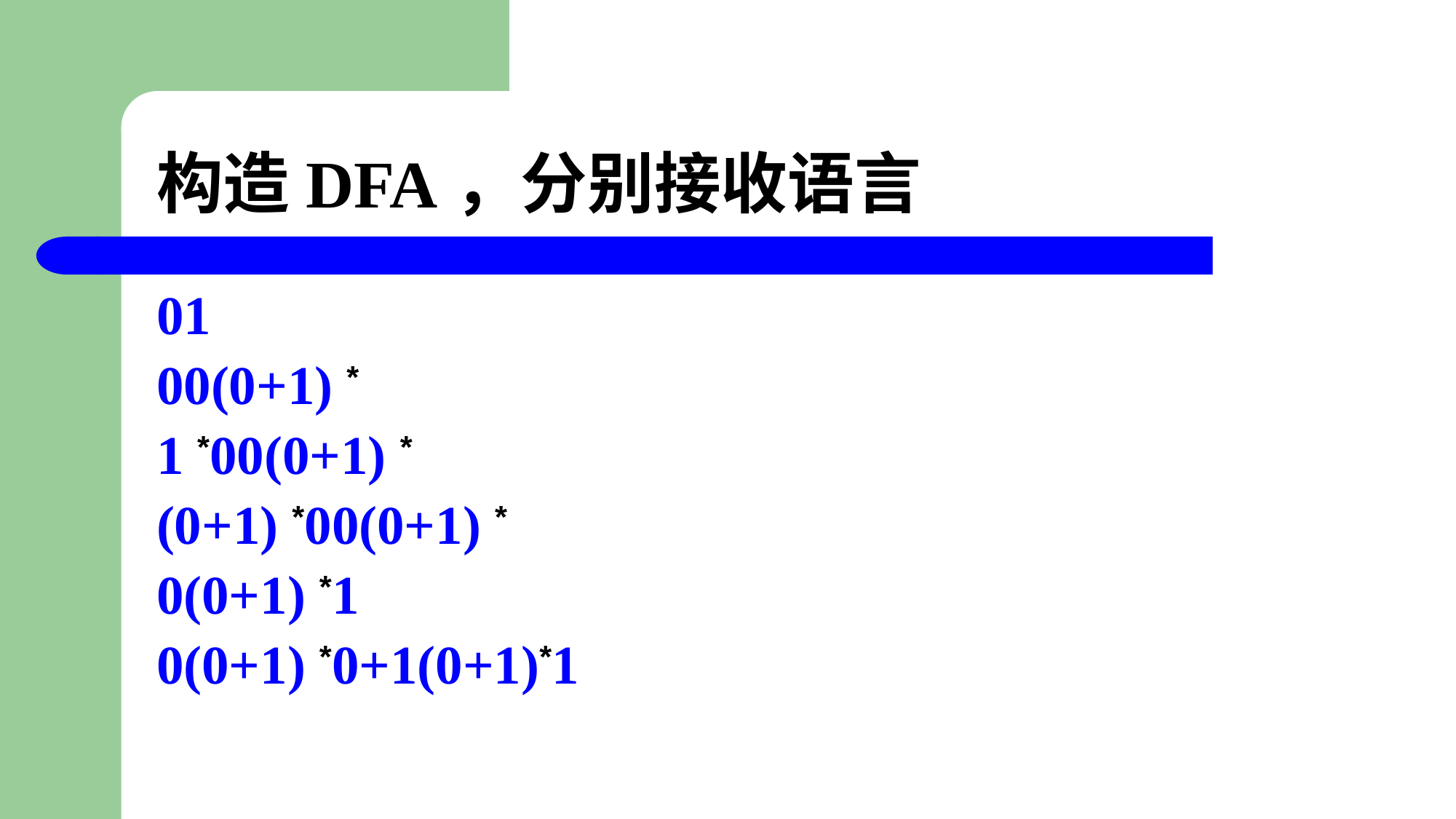

# 构造DFA，分别接收语言
01
00(0+1) *
1 *00(0+1) *
(0+1) *00(0+1) *
0(0+1) *1
0(0+1) *0+1(0+1)*1